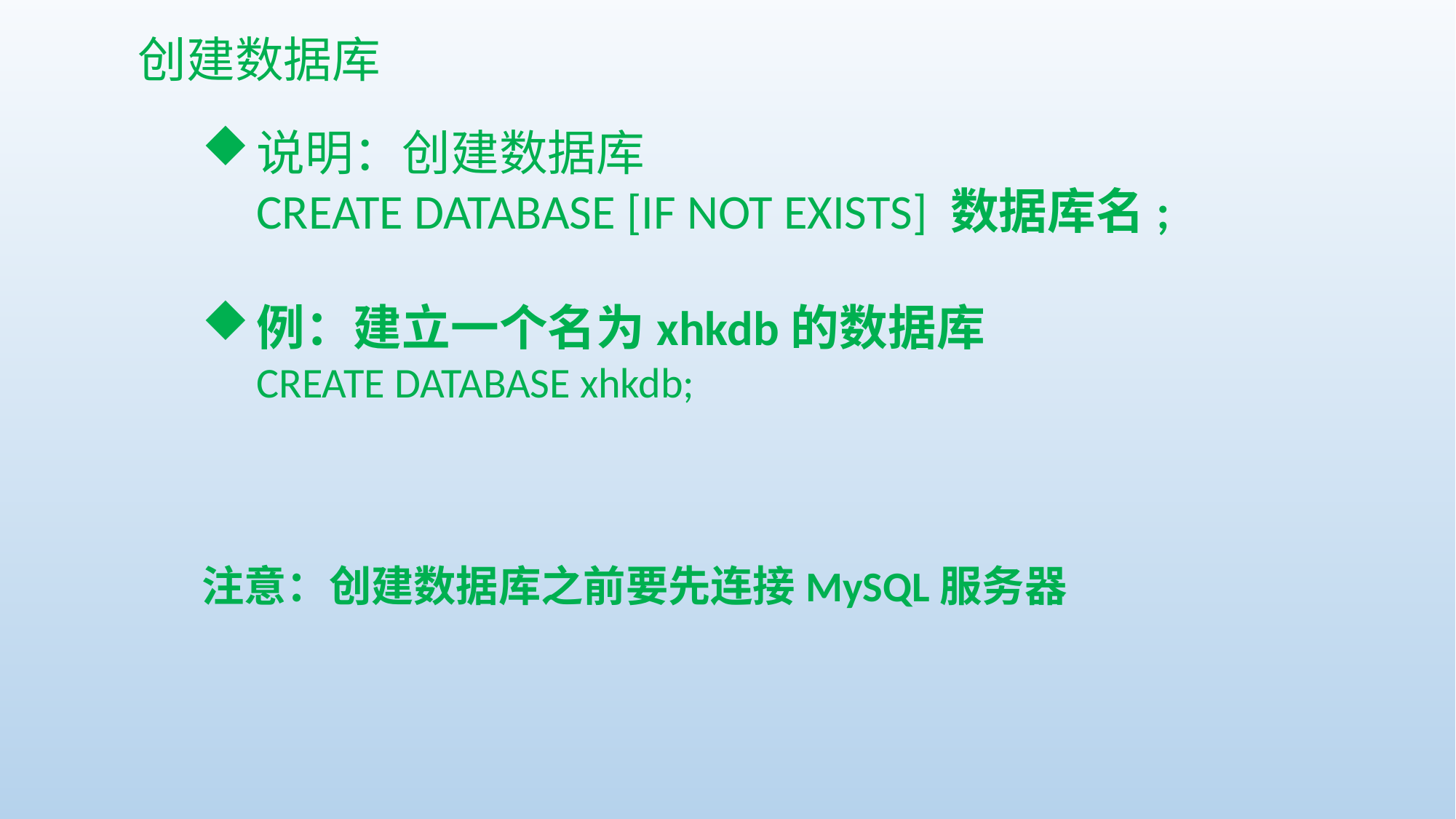

创建数据库
说明：创建数据库
CREATE DATABASE [IF NOT EXISTS] 数据库名;

例：建立一个名为xhkdb的数据库
CREATE DATABASE xhkdb;

注意：创建数据库之前要先连接MySQL服务器